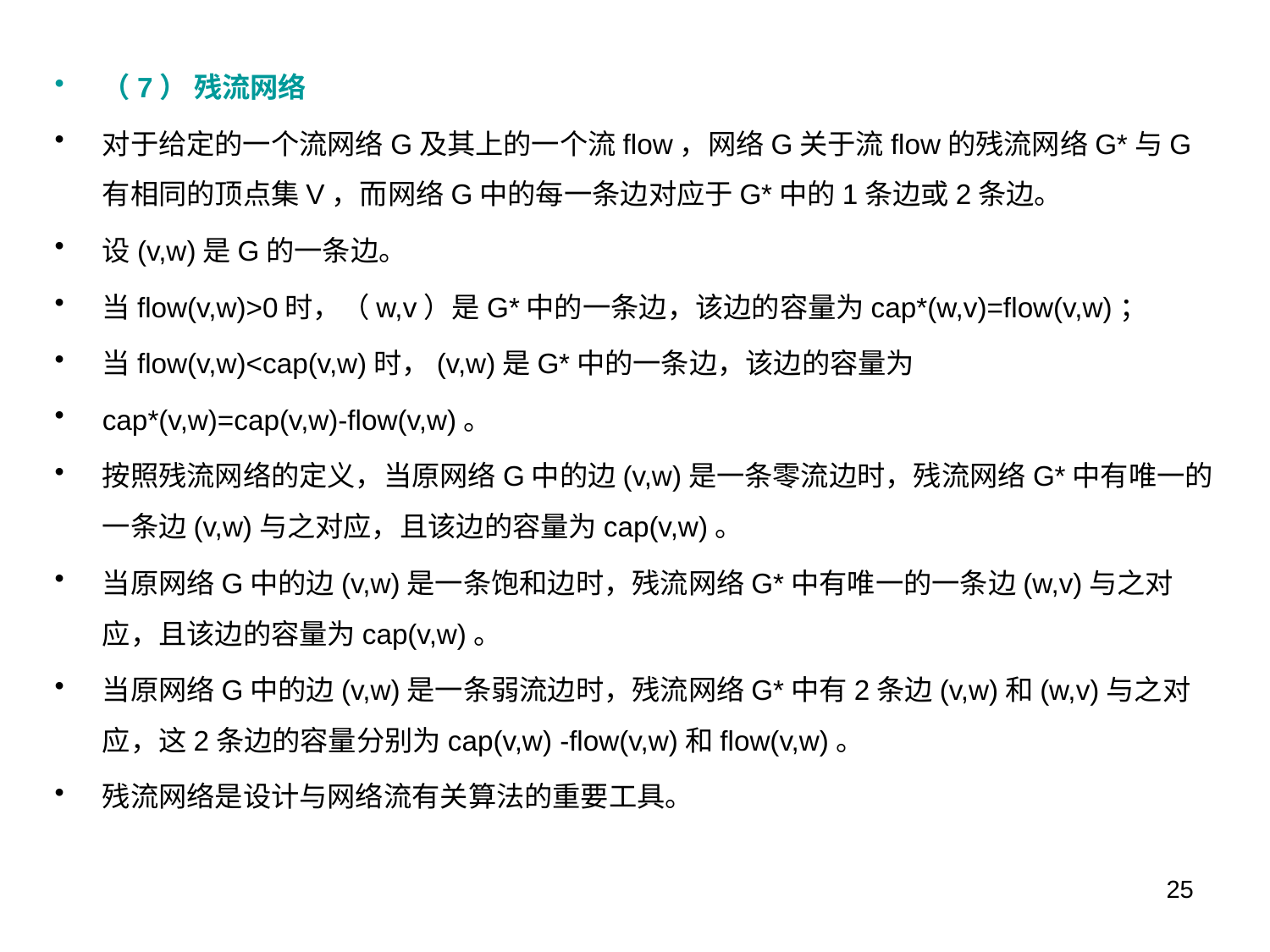

（7） 残流网络
对于给定的一个流网络G及其上的一个流flow，网络G关于流flow的残流网络G*与G有相同的顶点集V，而网络G中的每一条边对应于G*中的1条边或2条边。
设(v,w)是G的一条边。
当flow(v,w)>0时，（w,v）是G*中的一条边，该边的容量为cap*(w,v)=flow(v,w)；
当flow(v,w)<cap(v,w)时，(v,w)是G*中的一条边，该边的容量为
cap*(v,w)=cap(v,w)-flow(v,w)。
按照残流网络的定义，当原网络G中的边(v,w)是一条零流边时，残流网络G*中有唯一的一条边(v,w)与之对应，且该边的容量为cap(v,w)。
当原网络G中的边(v,w)是一条饱和边时，残流网络G*中有唯一的一条边(w,v)与之对应，且该边的容量为cap(v,w)。
当原网络G中的边(v,w)是一条弱流边时，残流网络G*中有2条边(v,w)和(w,v)与之对应，这2条边的容量分别为cap(v,w) -flow(v,w)和flow(v,w)。
残流网络是设计与网络流有关算法的重要工具。
25